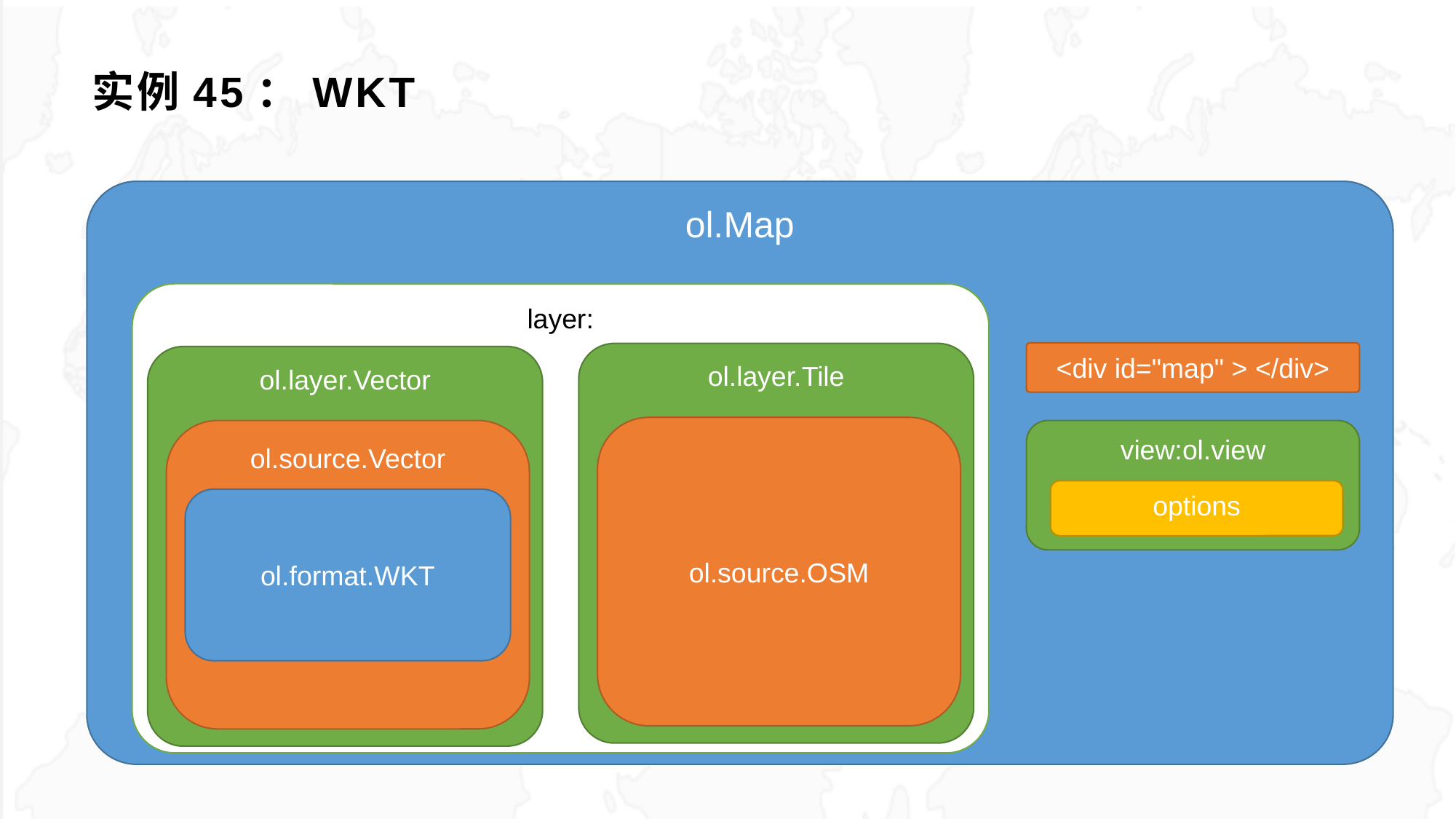

# 实例45：WKT
ol.Map
layer:
<div id="map" > </div>
ol.layer.Tile
ol.layer.Vector
ol.source.OSM
ol.source.Vector

view:ol.view
options
ol.format.WKT